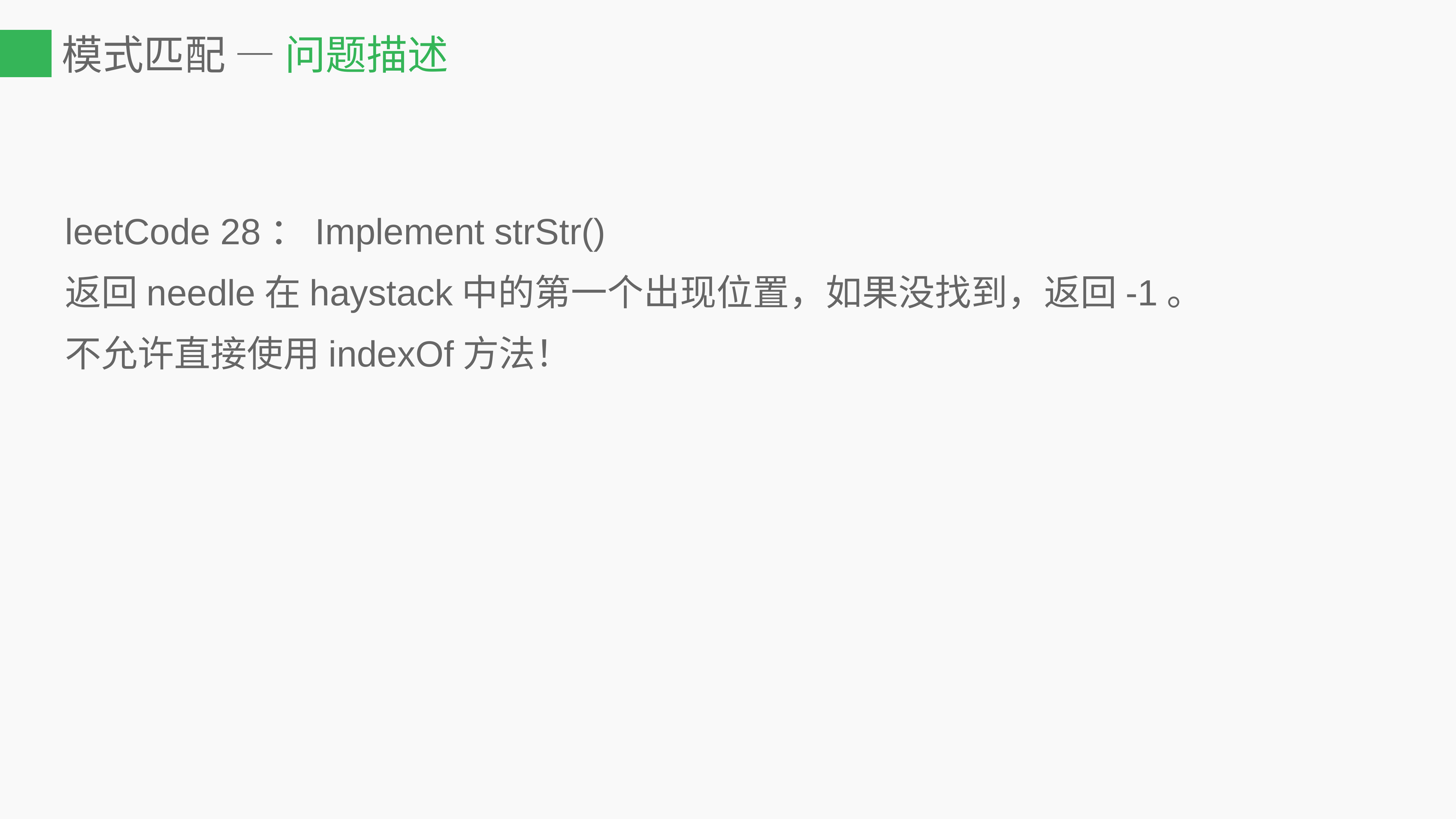

# 模式匹配 — 问题描述
leetCode 28：Implement strStr()
返回needle在haystack中的第一个出现位置，如果没找到，返回-1。
不允许直接使用indexOf方法！